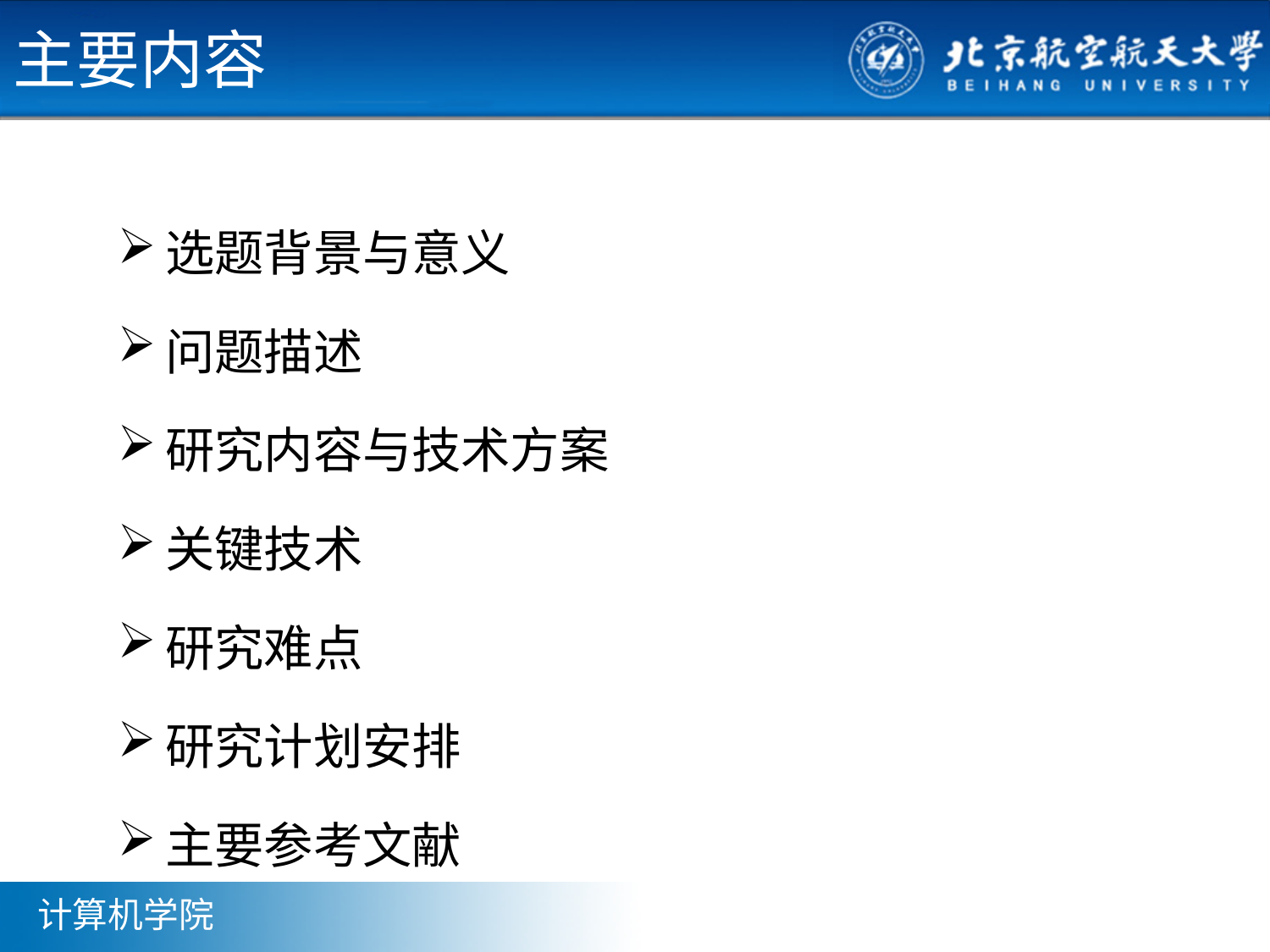

# 主要内容
选题背景与意义
问题描述
研究内容与技术方案
关键技术
研究难点
研究计划安排
主要参考文献